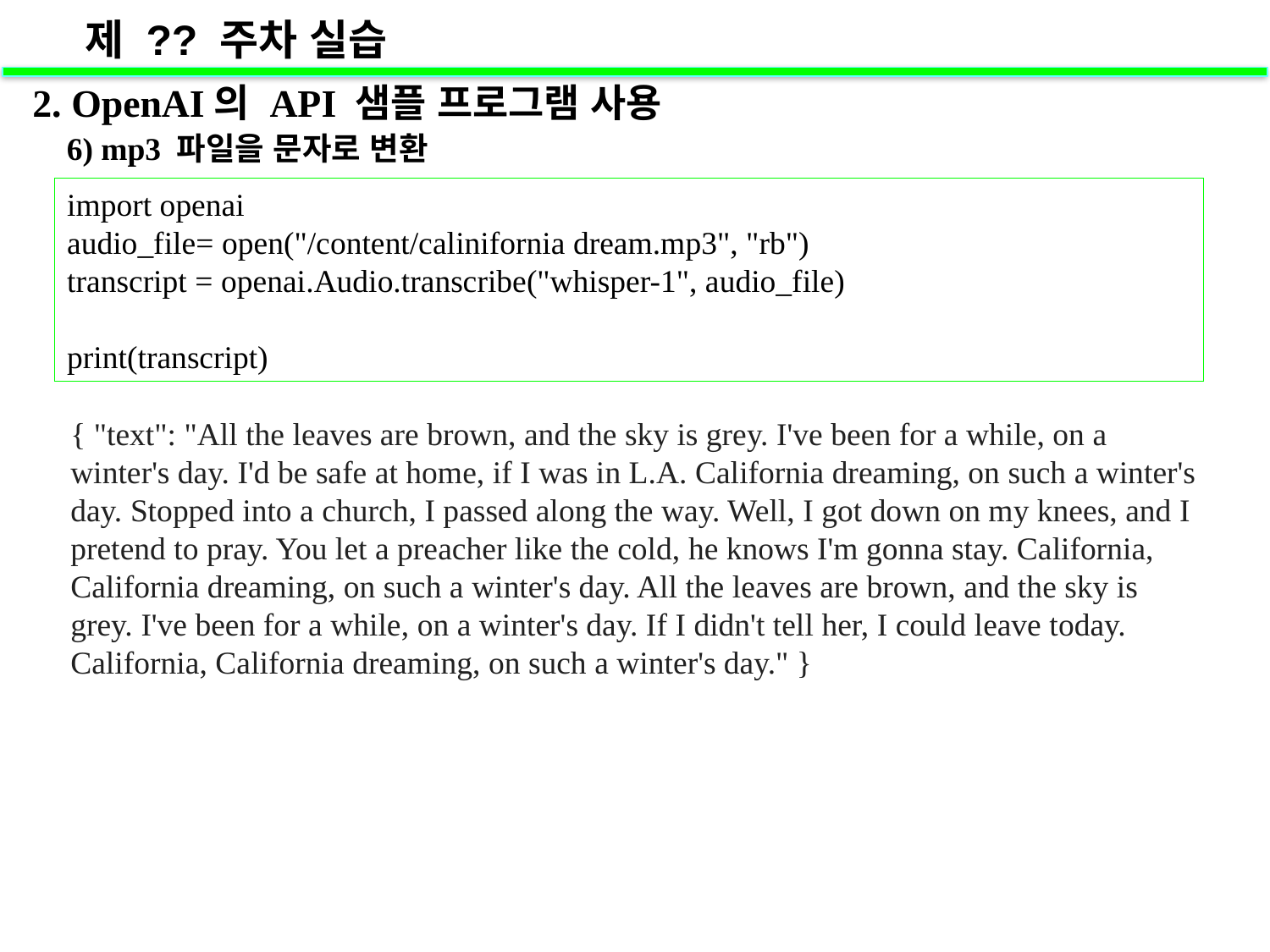

제 ?? 주차 실습

2. OpenAI의 API 샘플 프로그램 사용
  6) mp3 파일을 문자로 변환
import openai
audio_file= open("/content/calinifornia dream.mp3", "rb")
transcript = openai.Audio.transcribe("whisper-1", audio_file)
print(transcript)
{ "text": "All the leaves are brown, and the sky is grey. I've been for a while, on a winter's day. I'd be safe at home, if I was in L.A. California dreaming, on such a winter's day. Stopped into a church, I passed along the way. Well, I got down on my knees, and I pretend to pray. You let a preacher like the cold, he knows I'm gonna stay. California, California dreaming, on such a winter's day. All the leaves are brown, and the sky is grey. I've been for a while, on a winter's day. If I didn't tell her, I could leave today. California, California dreaming, on such a winter's day." }